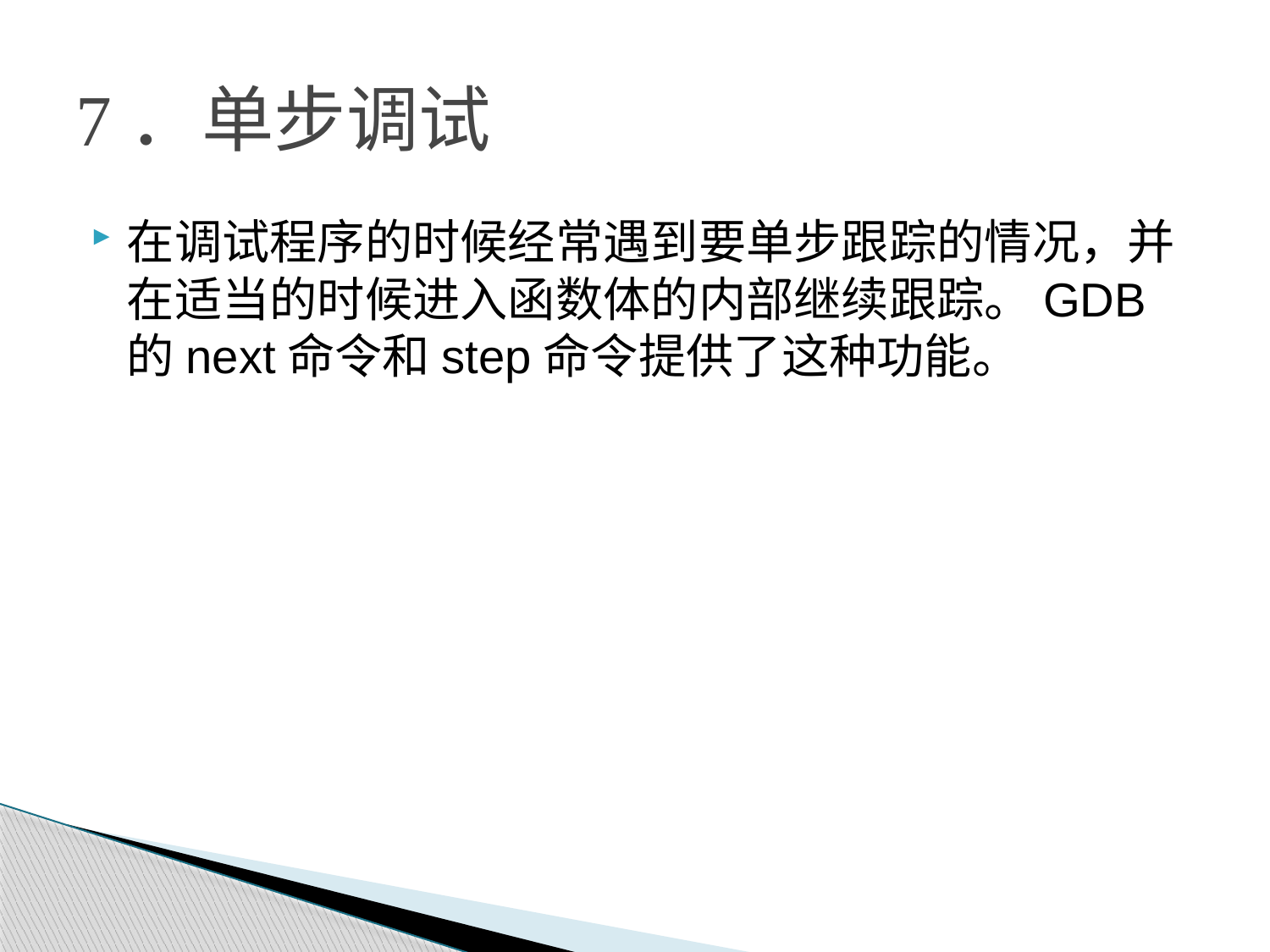

# 7．单步调试
在调试程序的时候经常遇到要单步跟踪的情况，并在适当的时候进入函数体的内部继续跟踪。GDB的next命令和step命令提供了这种功能。